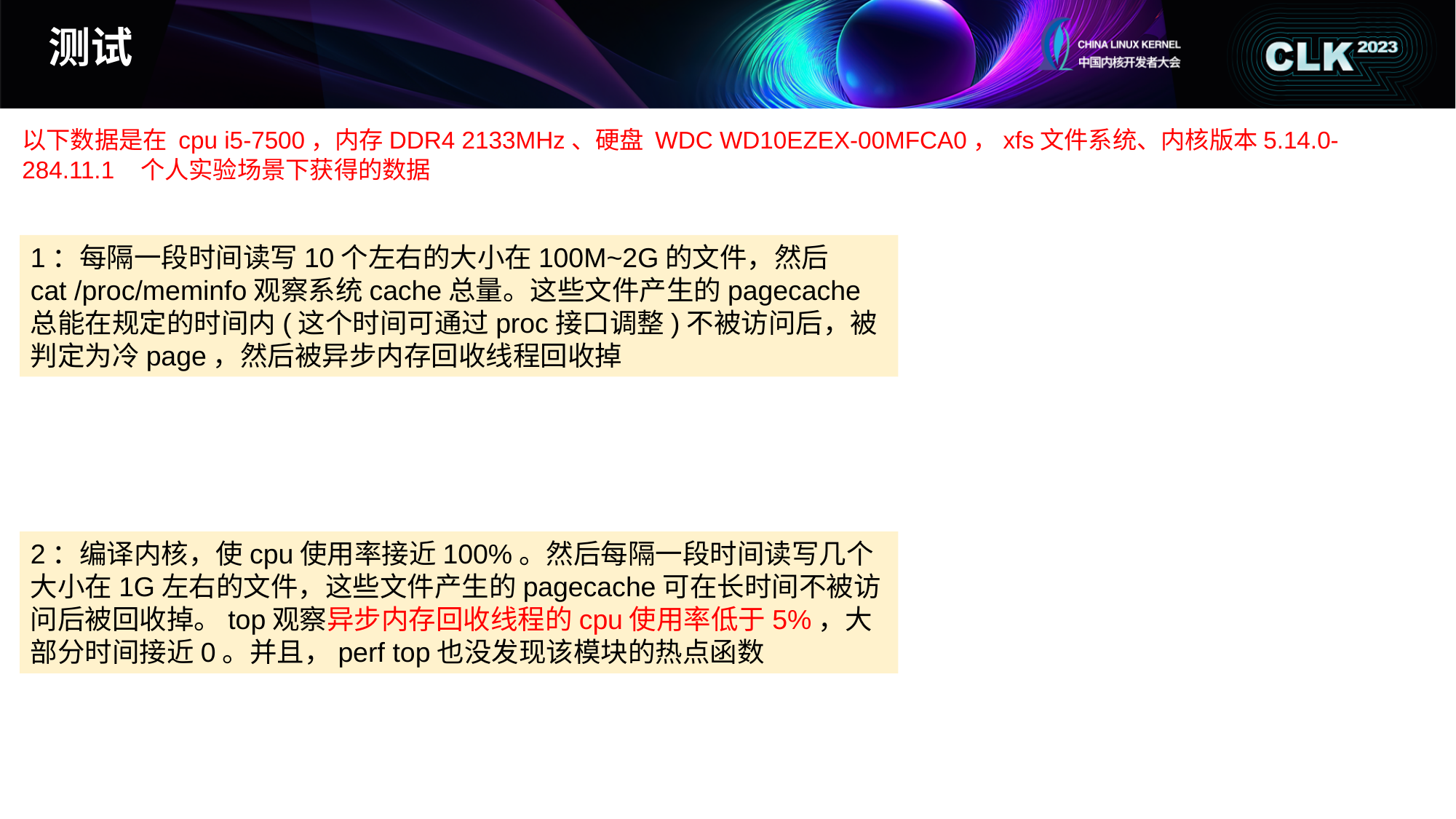

# 测试
以下数据是在 cpu i5-7500，内存DDR4 2133MHz、硬盘 WDC WD10EZEX-00MFCA0，xfs文件系统、内核版本5.14.0-284.11.1   个人实验场景下获得的数据
1：每隔一段时间读写10个左右的大小在100M~2G的文件，然后cat /proc/meminfo观察系统cache总量。这些文件产生的pagecache总能在规定的时间内(这个时间可通过proc接口调整)不被访问后，被判定为冷page，然后被异步内存回收线程回收掉
2：编译内核，使cpu使用率接近100%。然后每隔一段时间读写几个大小在1G左右的文件，这些文件产生的pagecache可在长时间不被访问后被回收掉。top观察异步内存回收线程的cpu使用率低于5%，大部分时间接近0。并且，perf top也没发现该模块的热点函数